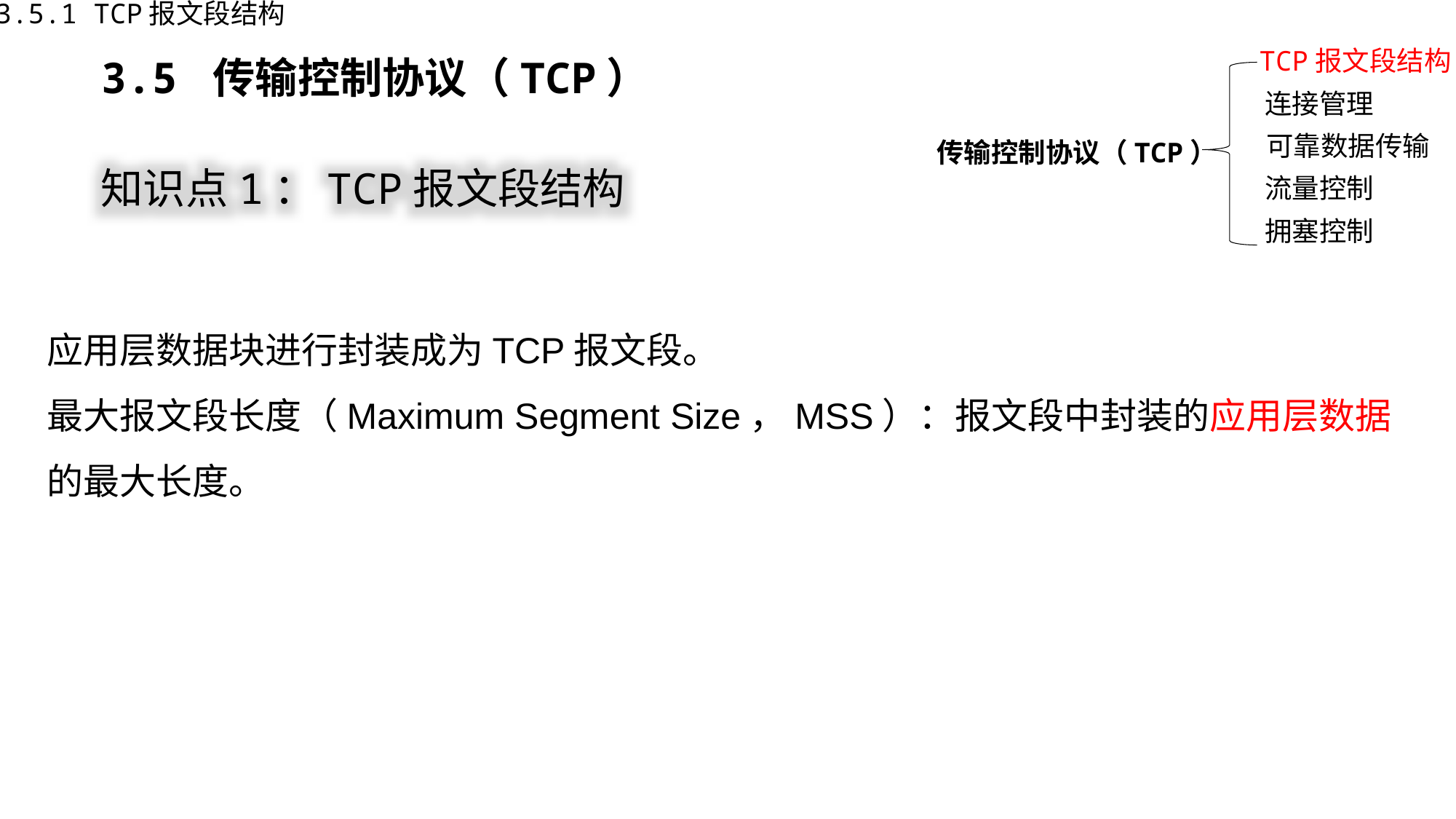

3.5.1 TCP报文段结构
3.5 传输控制协议（TCP）
TCP报文段结构

连接管理
传输控制协议（TCP）
可靠数据传输
流量控制
拥塞控制
知识点1：TCP报文段结构
应用层数据块进行封装成为TCP报文段。
最大报文段长度（Maximum Segment Size，MSS）：报文段中封装的应用层数据的最大长度。